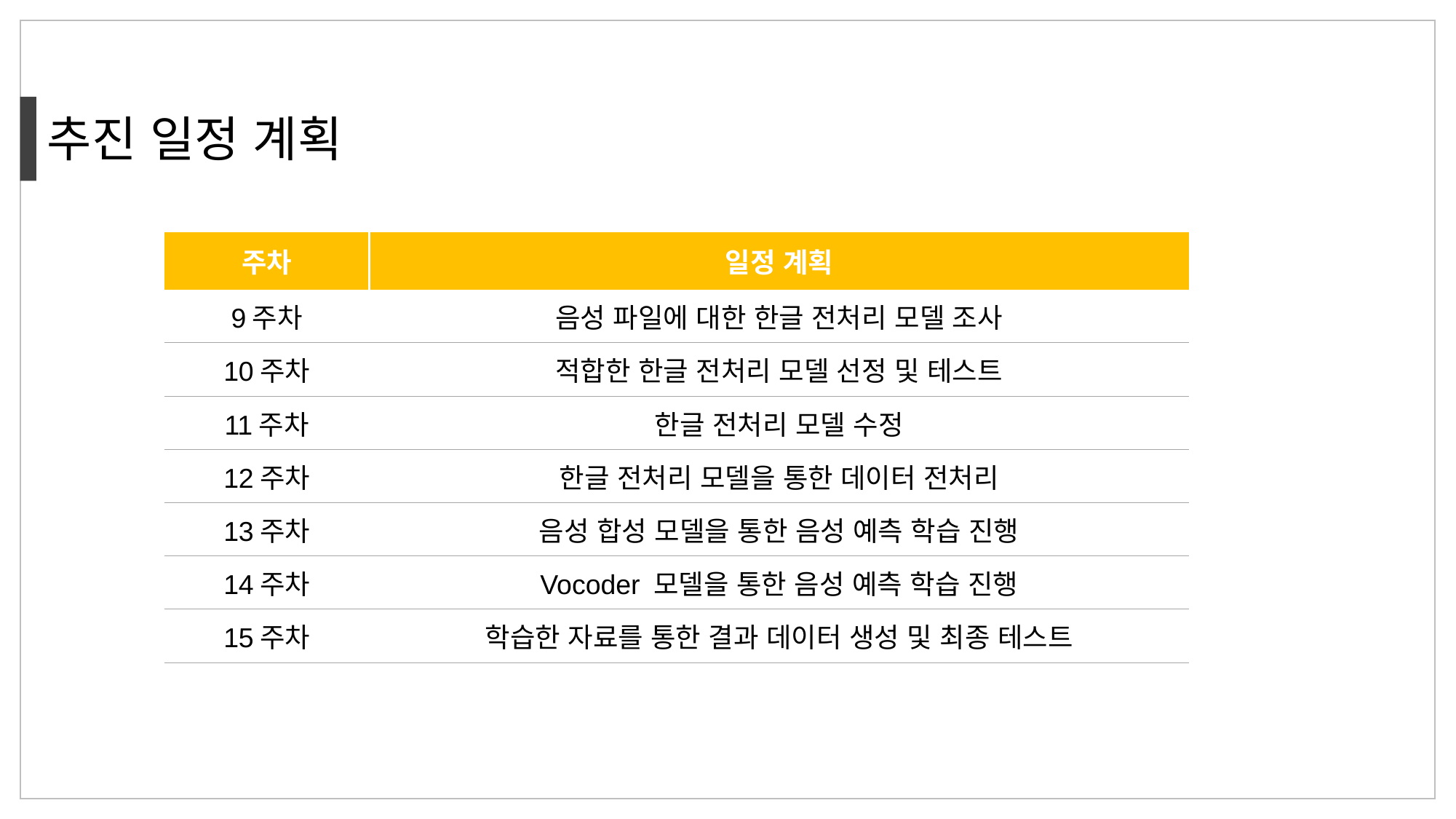

추진 일정 계획

| 주차 | 일정 계획 |
| --- | --- |
| 9주차 | 음성 파일에 대한 한글 전처리 모델 조사 |
| 10주차 | 적합한 한글 전처리 모델 선정 및 테스트 |
| 11주차 | 한글 전처리 모델 수정 |
| 12주차 | 한글 전처리 모델을 통한 데이터 전처리 |
| 13주차 | 음성 합성 모델을 통한 음성 예측 학습 진행 |
| 14주차 | Vocoder 모델을 통한 음성 예측 학습 진행 |
| 15주차 | 학습한 자료를 통한 결과 데이터 생성 및 최종 테스트 |